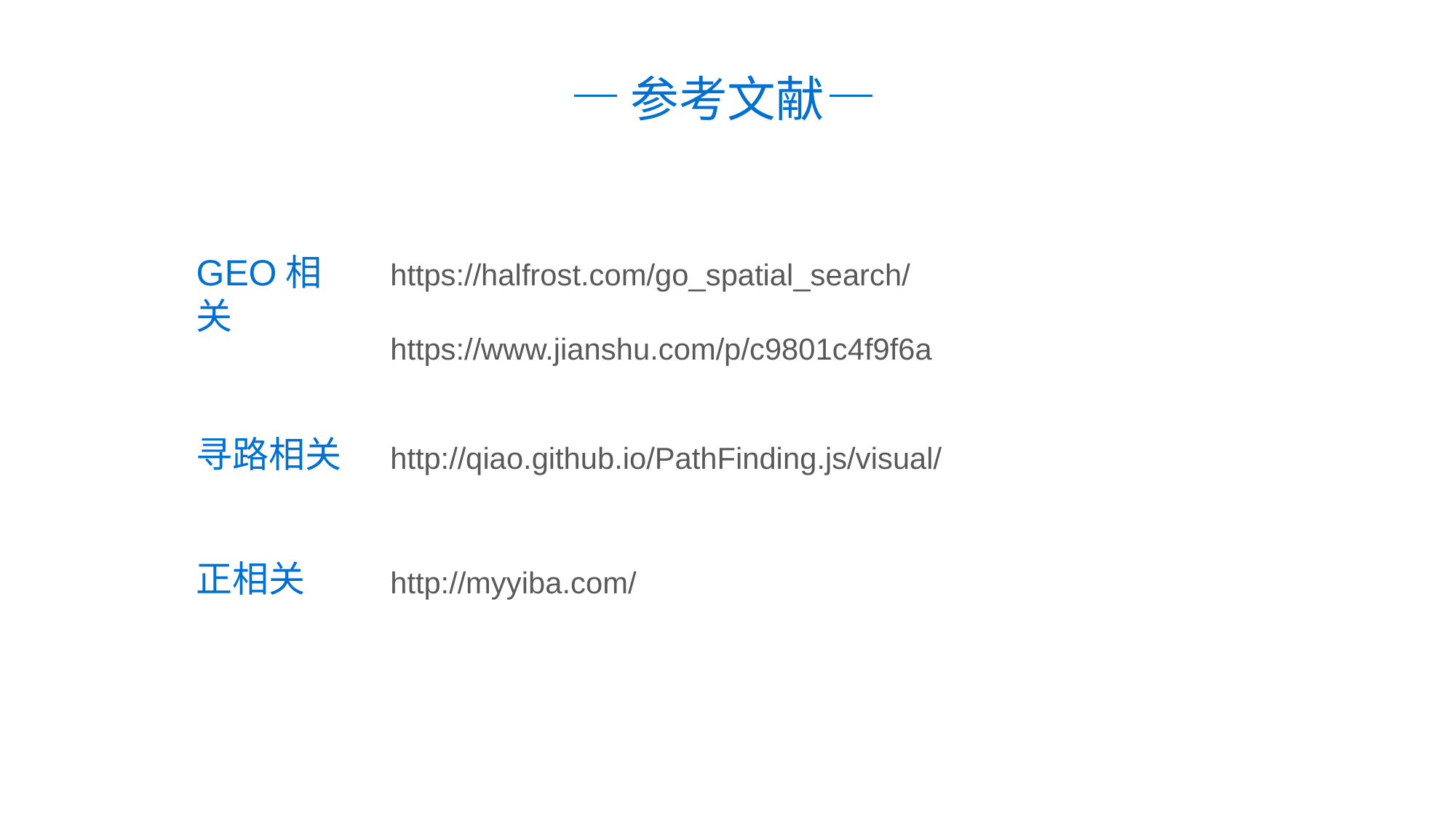

参考文献
GEO相关
https://halfrost.com/go_spatial_search/
https://www.jianshu.com/p/c9801c4f9f6a
寻路相关
http://qiao.github.io/PathFinding.js/visual/
正相关
http://myyiba.com/